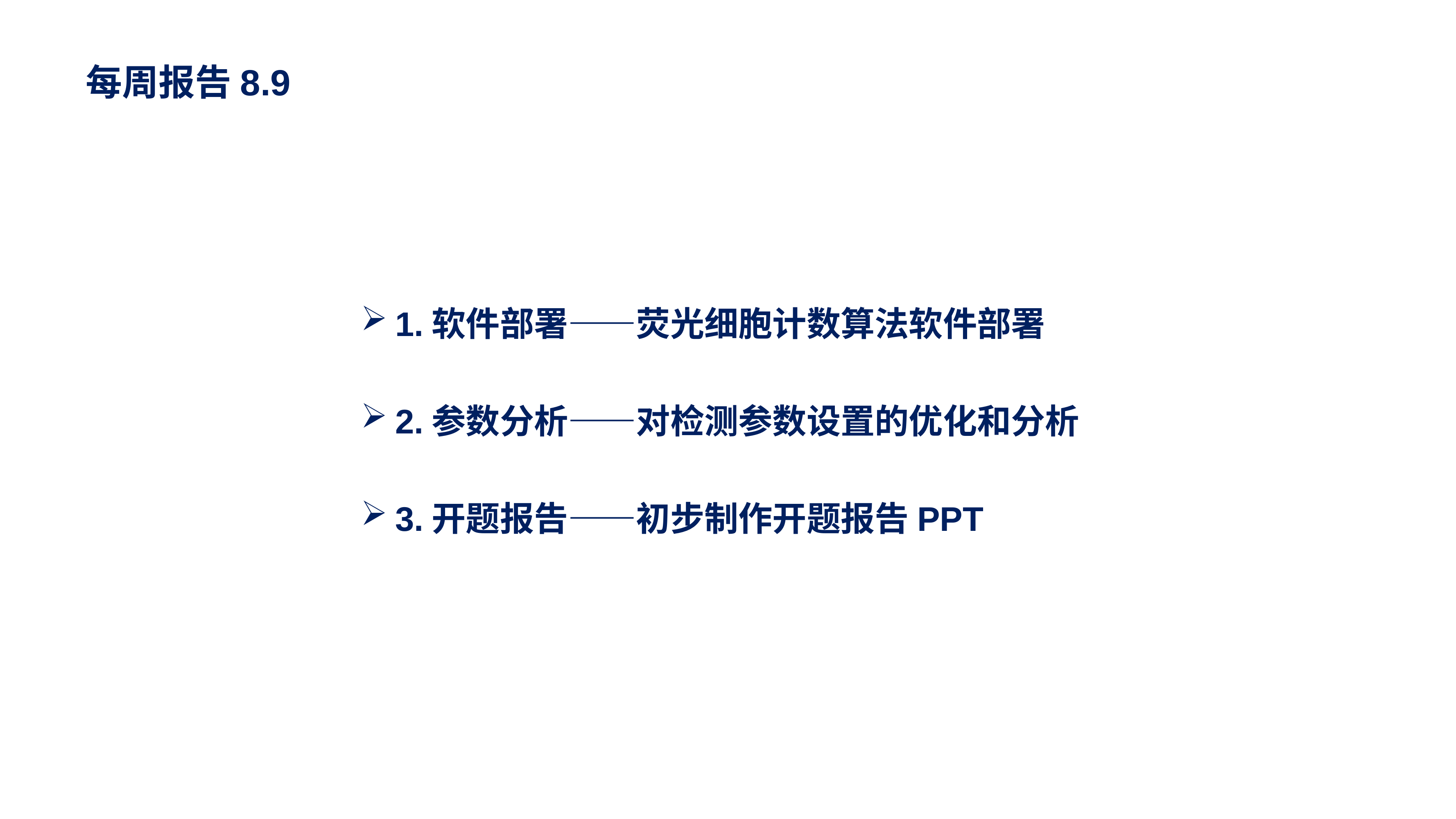

每周报告8.9
1.软件部署——荧光细胞计数算法软件部署
2.参数分析——对检测参数设置的优化和分析
3.开题报告——初步制作开题报告PPT